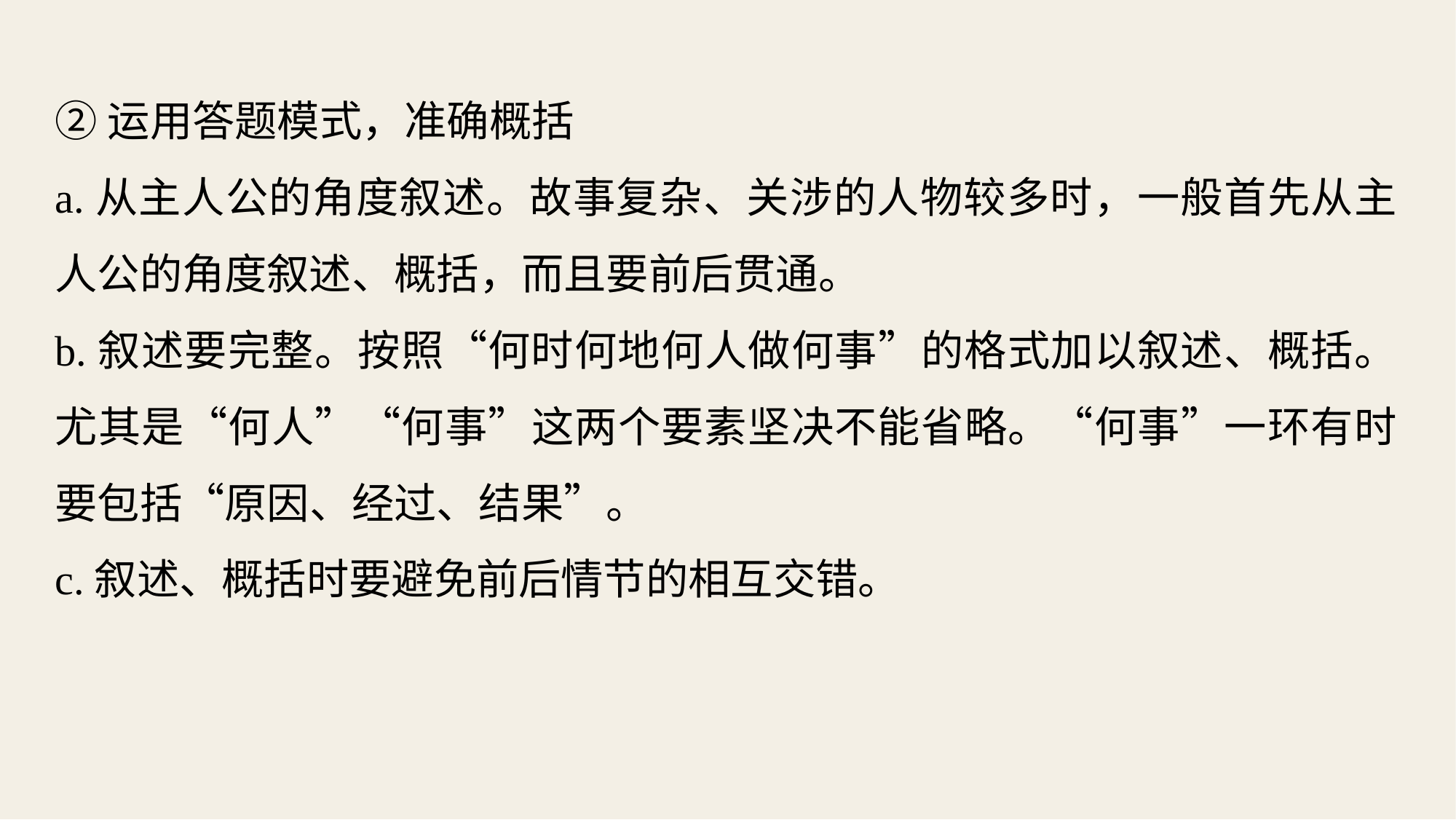

②运用答题模式，准确概括
a.从主人公的角度叙述。故事复杂、关涉的人物较多时，一般首先从主人公的角度叙述、概括，而且要前后贯通。
b.叙述要完整。按照“何时何地何人做何事”的格式加以叙述、概括。尤其是“何人”“何事”这两个要素坚决不能省略。“何事”一环有时要包括“原因、经过、结果”。
c.叙述、概括时要避免前后情节的相互交错。